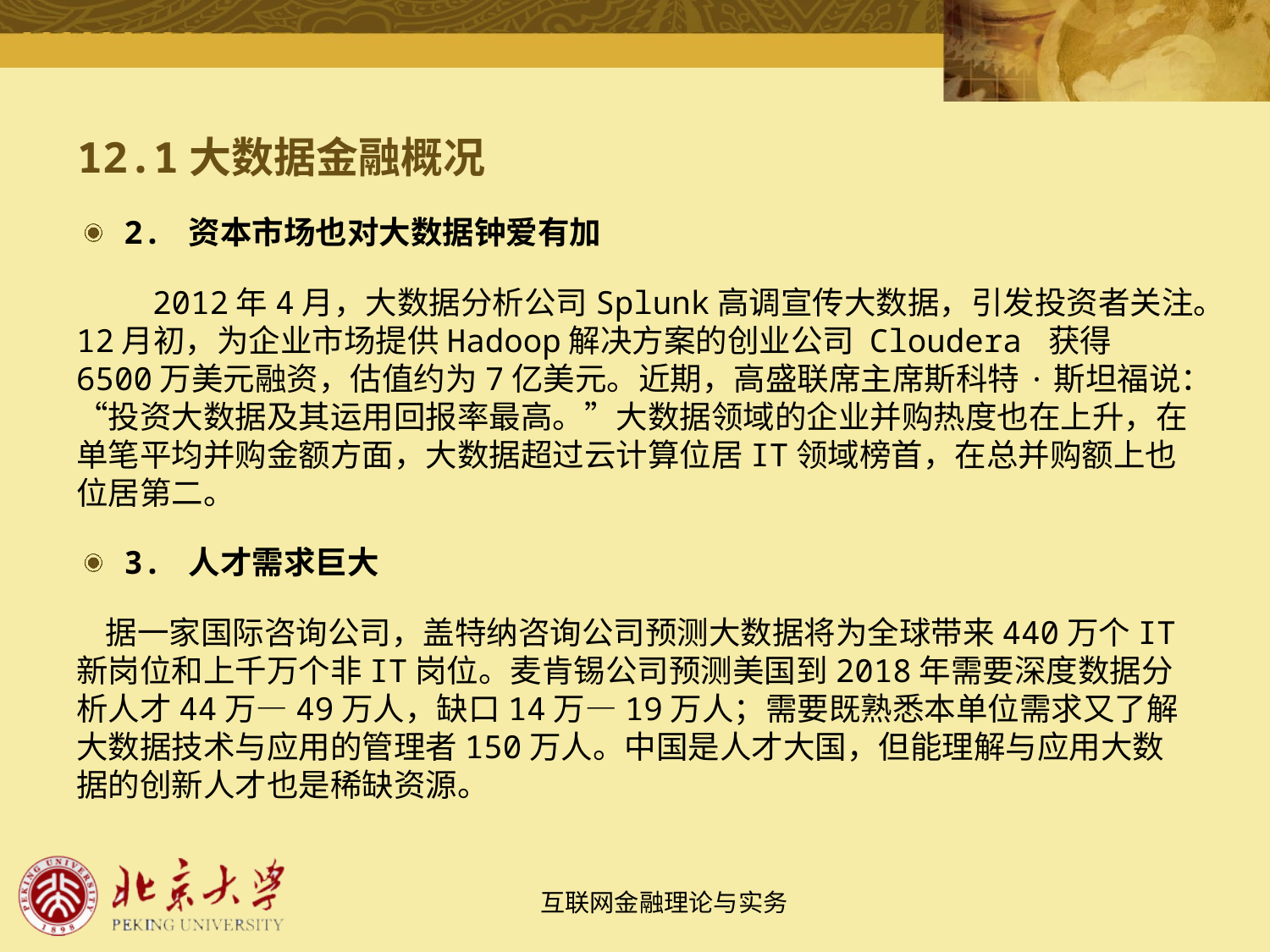

# 12.1大数据金融概况
2. 资本市场也对大数据钟爱有加
    2012年4月，大数据分析公司Splunk高调宣传大数据，引发投资者关注。12月初，为企业市场提供Hadoop解决方案的创业公司 Cloudera 获得6500万美元融资，估值约为7亿美元。近期，高盛联席主席斯科特·斯坦福说：“投资大数据及其运用回报率最高。”大数据领域的企业并购热度也在上升，在单笔平均并购金额方面，大数据超过云计算位居IT领域榜首，在总并购额上也位居第二。
3. 人才需求巨大
   据一家国际咨询公司，盖特纳咨询公司预测大数据将为全球带来440万个IT 新岗位和上千万个非IT岗位。麦肯锡公司预测美国到2018年需要深度数据分析人才44万—49万人，缺口14万—19万人；需要既熟悉本单位需求又了解大数据技术与应用的管理者150万人。中国是人才大国，但能理解与应用大数据的创新人才也是稀缺资源。
9